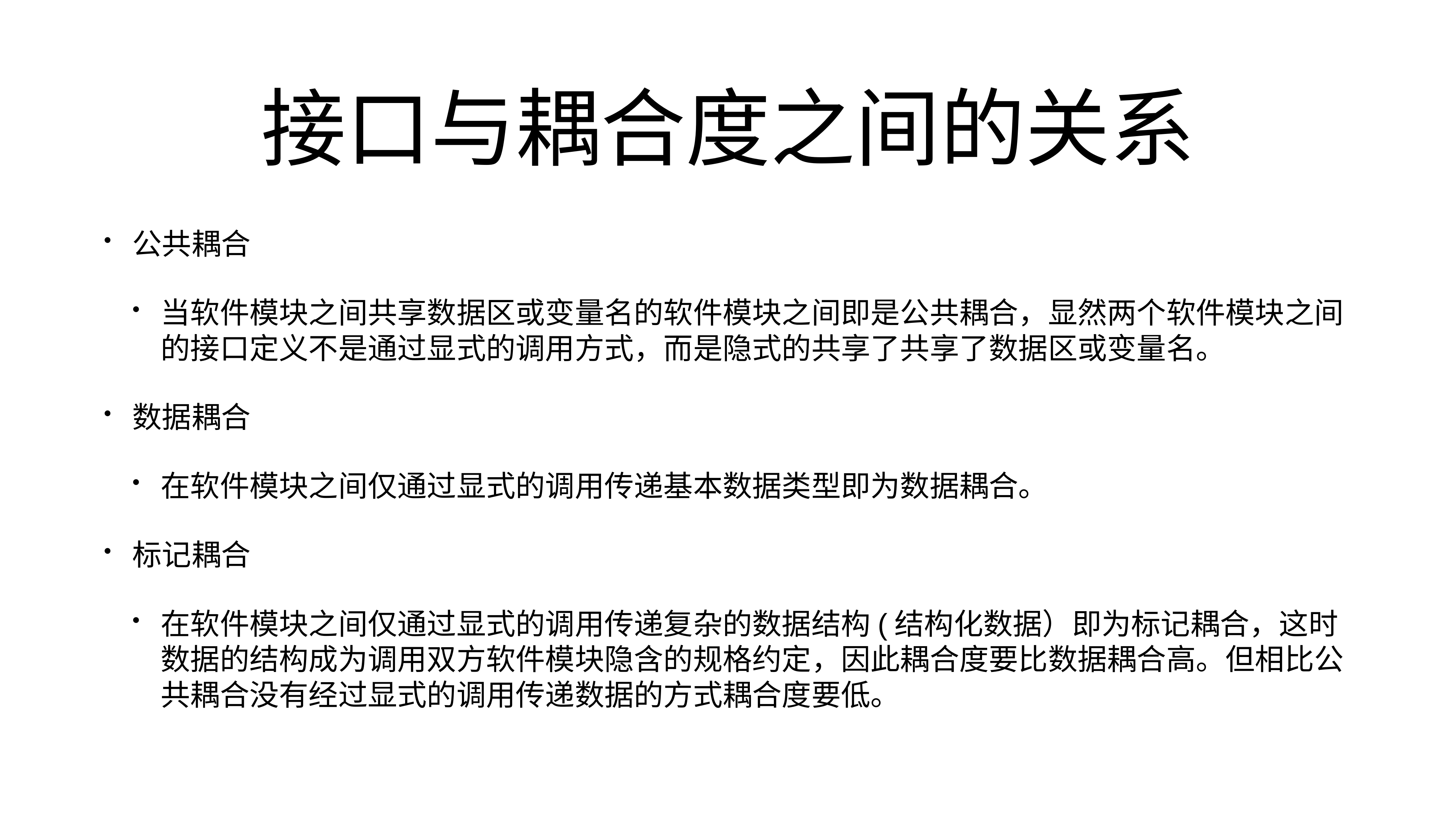

# 接口与耦合度之间的关系
公共耦合
当软件模块之间共享数据区或变量名的软件模块之间即是公共耦合，显然两个软件模块之间的接口定义不是通过显式的调用方式，而是隐式的共享了共享了数据区或变量名。
数据耦合
在软件模块之间仅通过显式的调用传递基本数据类型即为数据耦合。
标记耦合
在软件模块之间仅通过显式的调用传递复杂的数据结构(结构化数据）即为标记耦合，这时数据的结构成为调用双方软件模块隐含的规格约定，因此耦合度要比数据耦合高。但相比公共耦合没有经过显式的调用传递数据的方式耦合度要低。